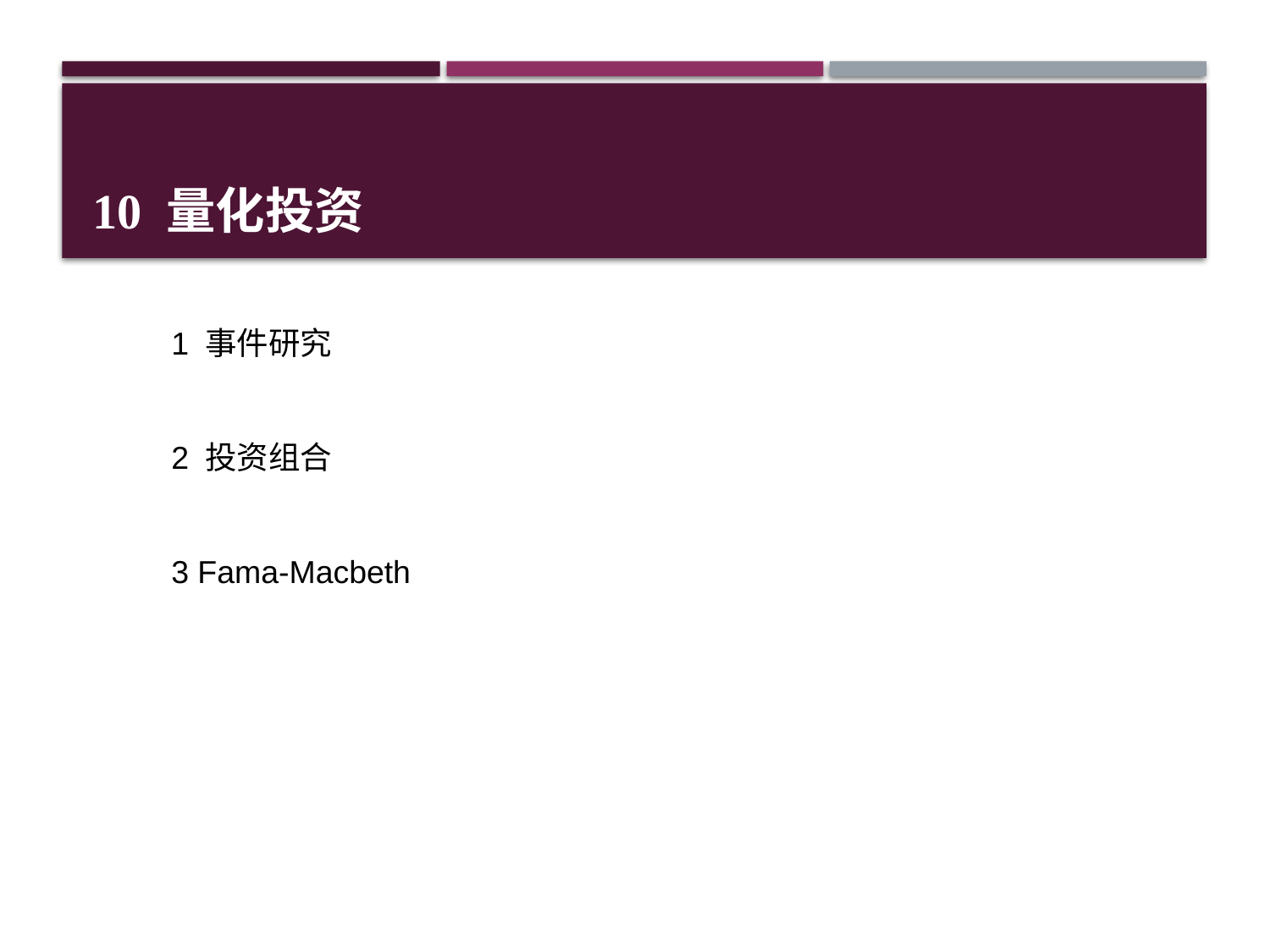

# 10 量化投资
1 事件研究

2 投资组合

3 Fama-Macbeth